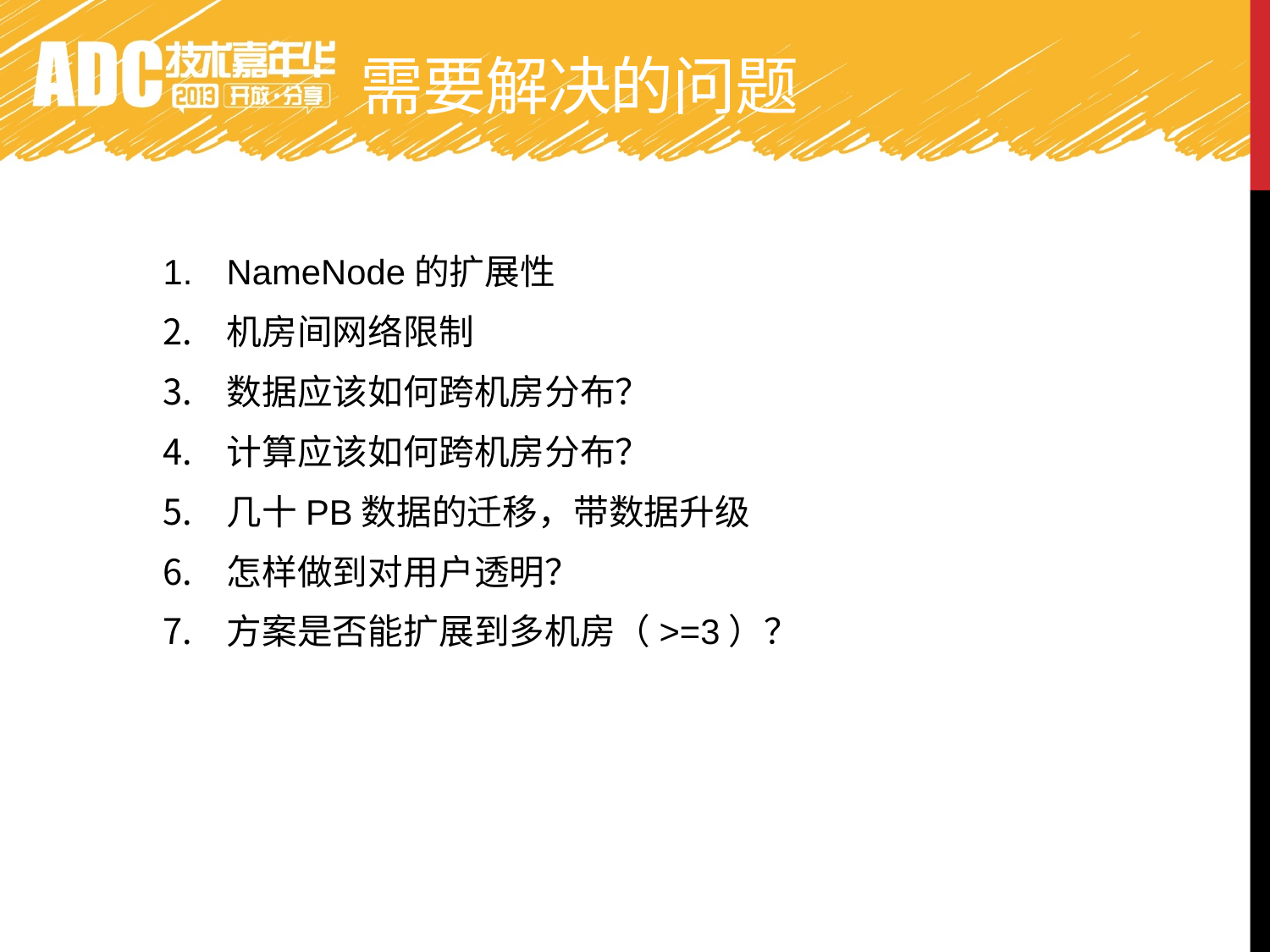

# 需要解决的问题
NameNode的扩展性
机房间网络限制
数据应该如何跨机房分布？
计算应该如何跨机房分布？
几十PB数据的迁移，带数据升级
怎样做到对用户透明？
方案是否能扩展到多机房（>=3）？